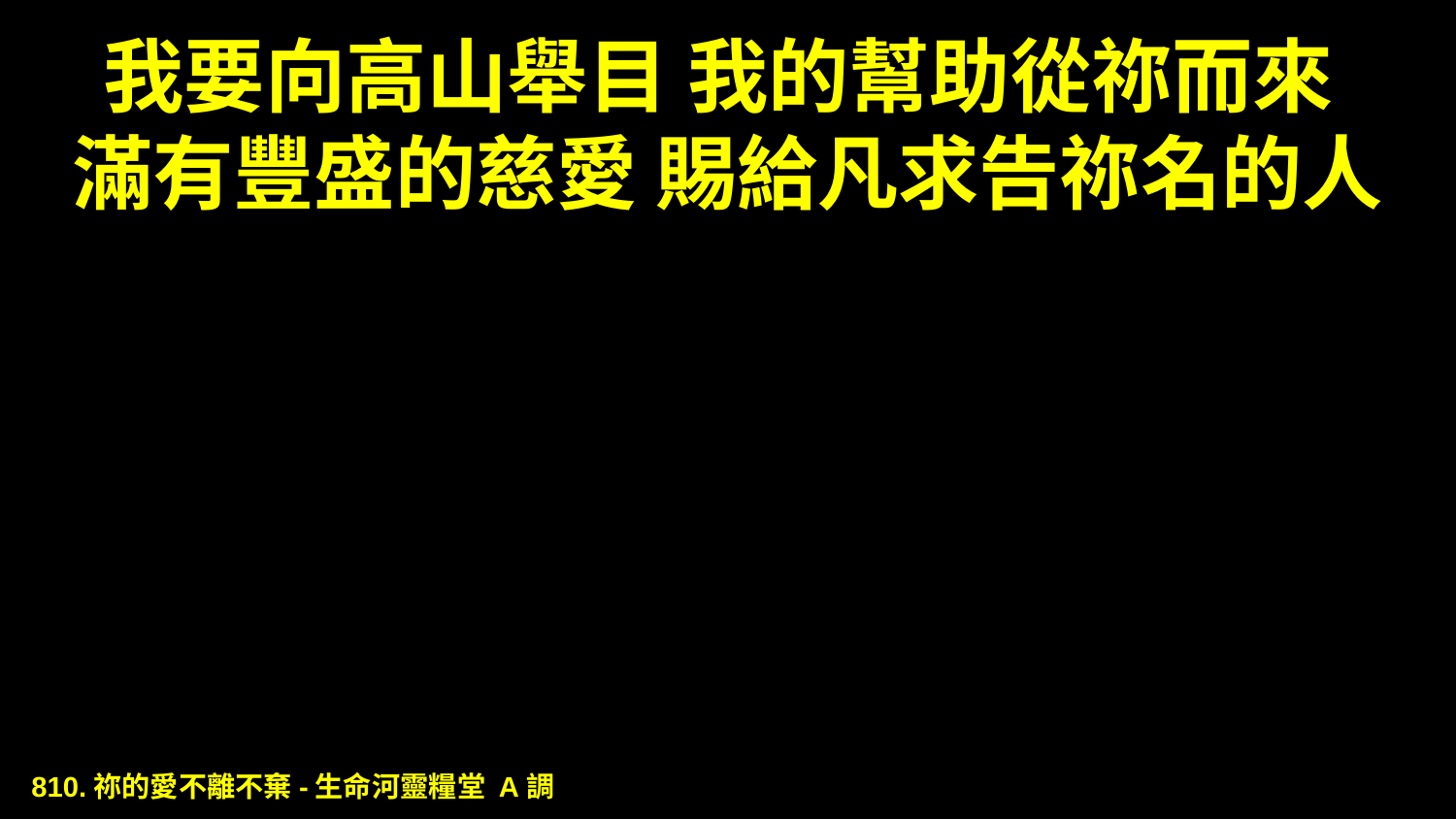

# 我要向高山舉目 我的幫助從祢而來 滿有豐盛的慈愛 賜給凡求告祢名的人
810.祢的愛不離不棄-生命河靈糧堂 A調